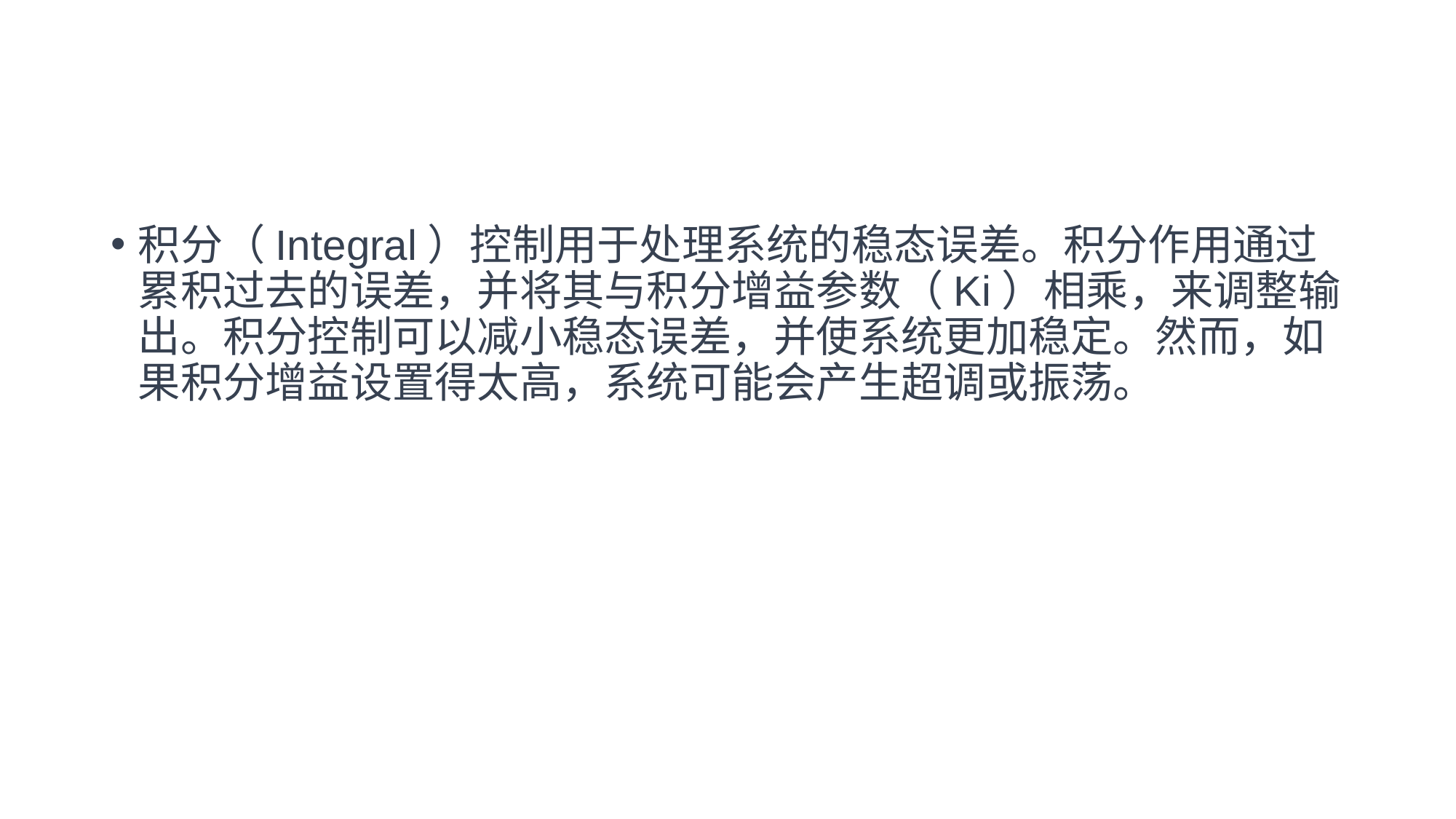

#
积分（Integral）控制用于处理系统的稳态误差。积分作用通过累积过去的误差，并将其与积分增益参数（Ki）相乘，来调整输出。积分控制可以减小稳态误差，并使系统更加稳定。然而，如果积分增益设置得太高，系统可能会产生超调或振荡。